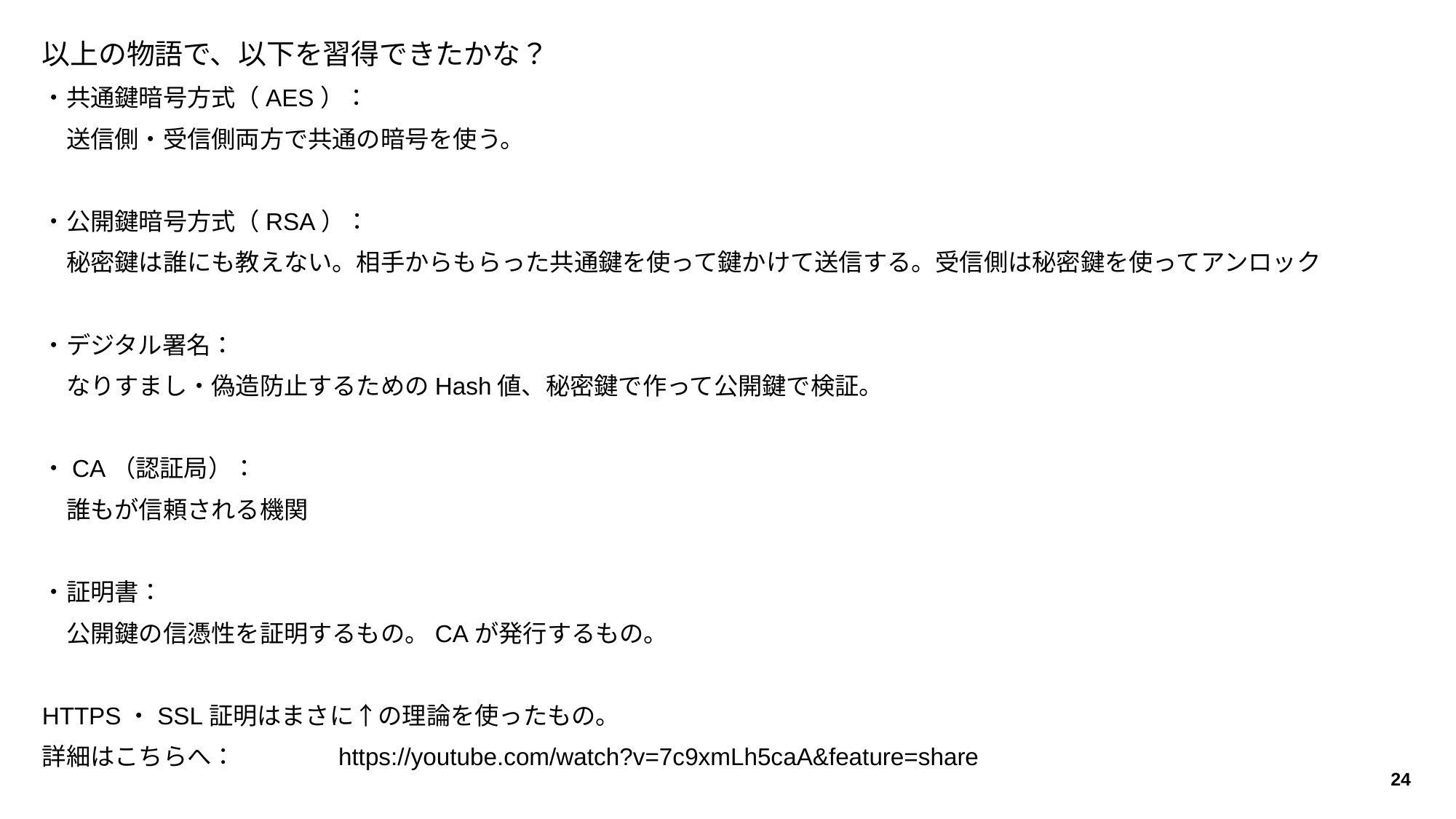

以上の物語で、以下を習得できたかな？
・共通鍵暗号方式（AES）：
　送信側・受信側両方で共通の暗号を使う。

・公開鍵暗号方式（RSA）：
　秘密鍵は誰にも教えない。相手からもらった共通鍵を使って鍵かけて送信する。受信側は秘密鍵を使ってアンロック

・デジタル署名：
　なりすまし・偽造防止するためのHash値、秘密鍵で作って公開鍵で検証。

・CA（認証局）：
　誰もが信頼される機関

・証明書：
　公開鍵の信憑性を証明するもの。CAが発行するもの。

HTTPS・SSL証明はまさに↑の理論を使ったもの。
詳細はこちらへ：　　　　https://youtube.com/watch?v=7c9xmLh5caA&feature=share